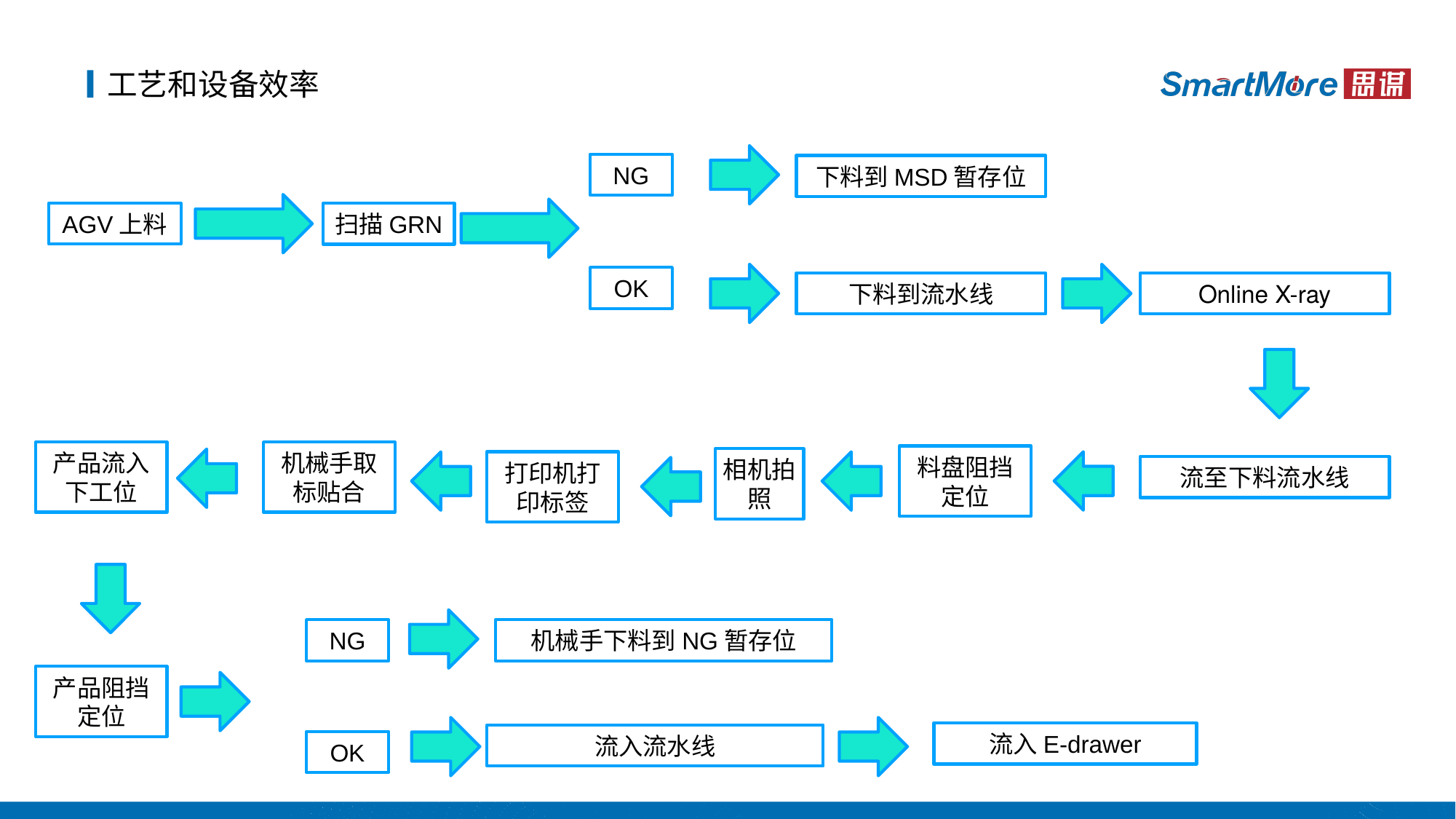

# 工艺和设备效率

NG
下料到MSD暂存位

AGV上料
扫描GRN

OK
Online X-ray
下料到流水线

产品流入下工位
机械手取标贴合
料盘阻挡定位
相机拍照

打印机打印标签

流至下料流水线

机械手下料到NG暂存位
NG
产品阻挡定位

流入E-drawer
流入流水线
OK